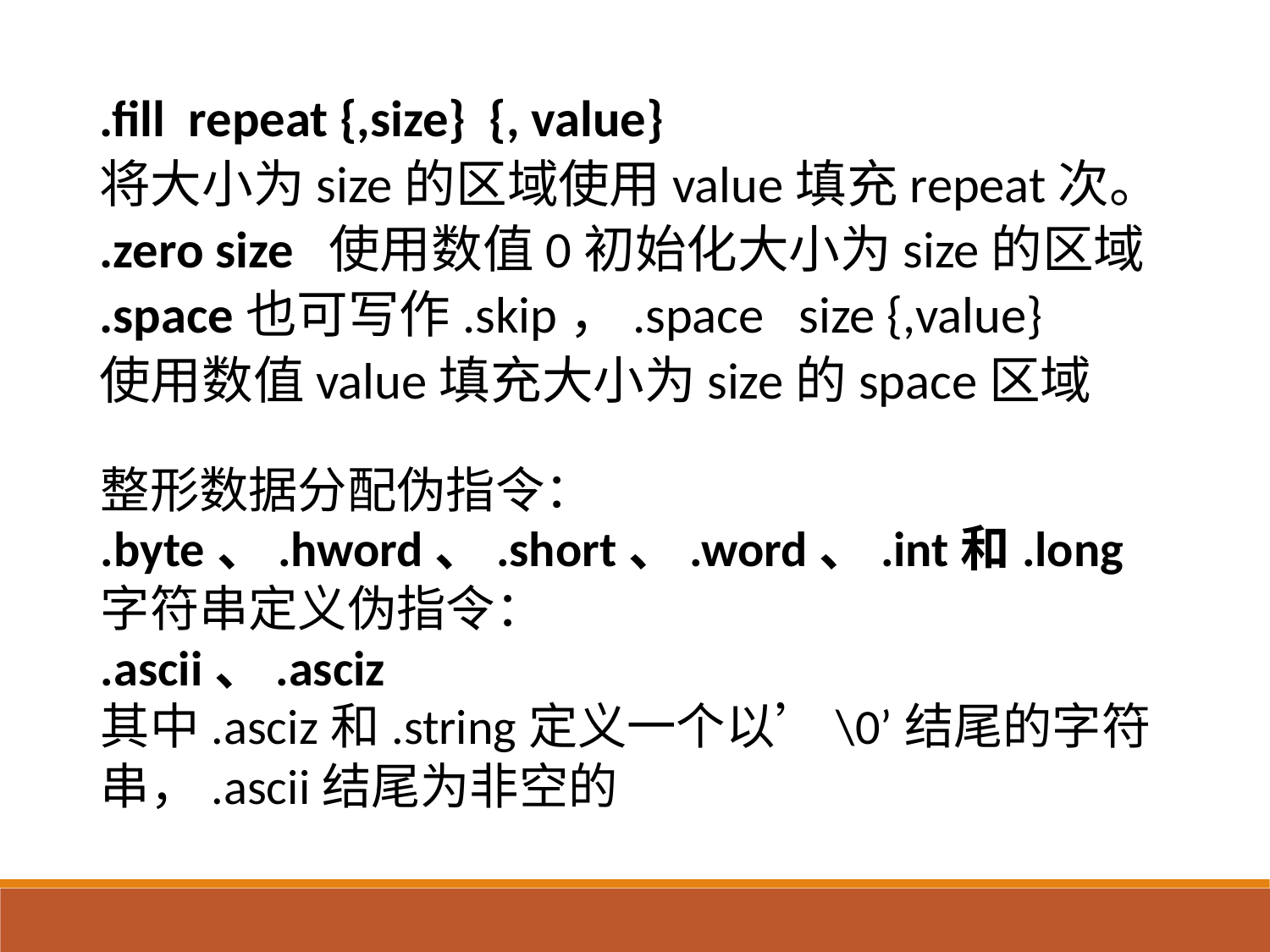

.fill  repeat {,size}  {, value}
将大小为size的区域使用value填充repeat次。
.zero size  使用数值0初始化大小为size的区域
.space也可写作.skip，.space   size {,value}
使用数值value填充大小为size的space区域

整形数据分配伪指令：
.byte、.hword、.short、.word、.int和.long
字符串定义伪指令：
.ascii、.asciz
其中.asciz和.string定义一个以’\0’结尾的字符串，.ascii结尾为非空的